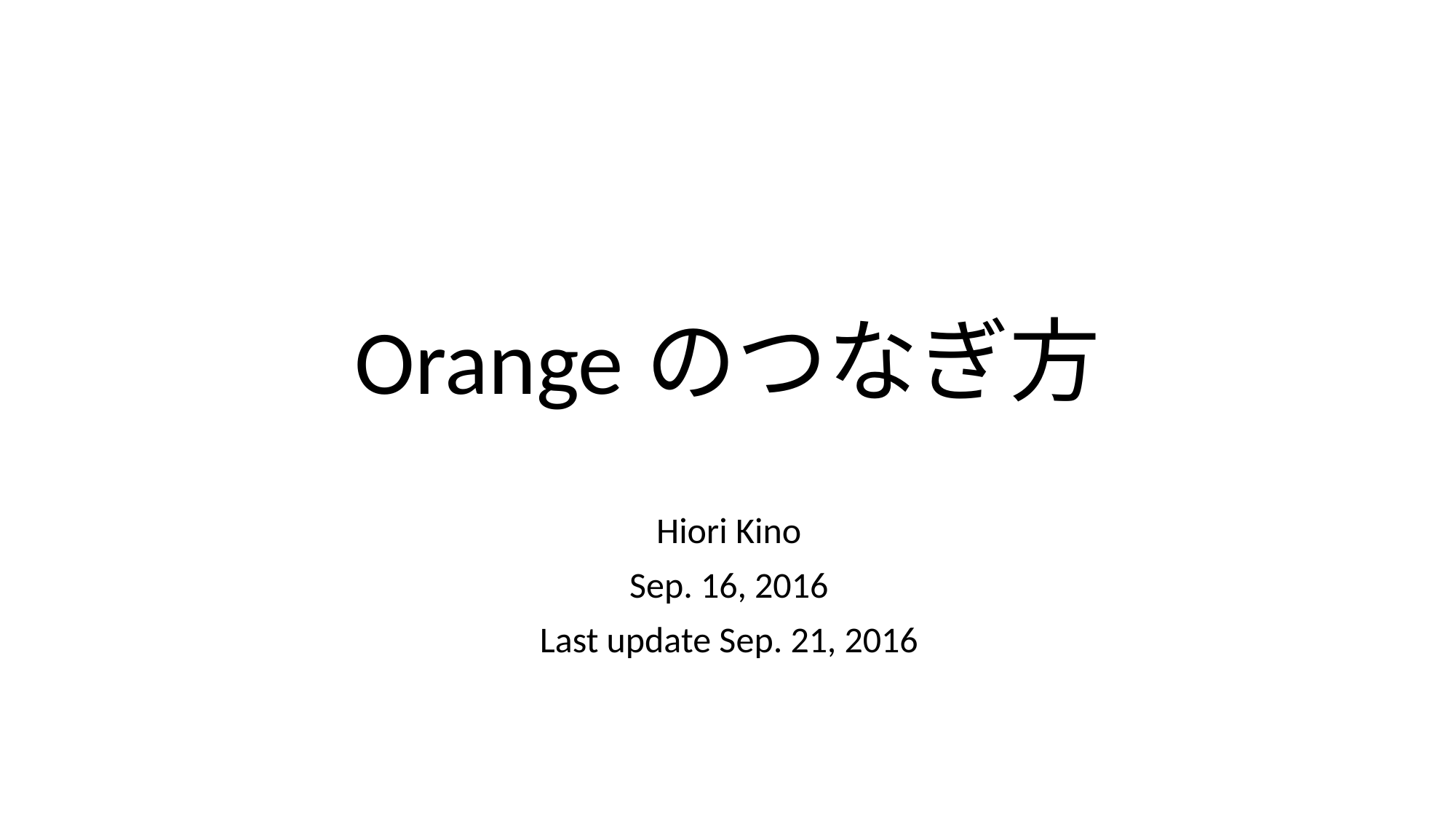

# Orangeのつなぎ方
Hiori Kino
Sep. 16, 2016
Last update Sep. 21, 2016